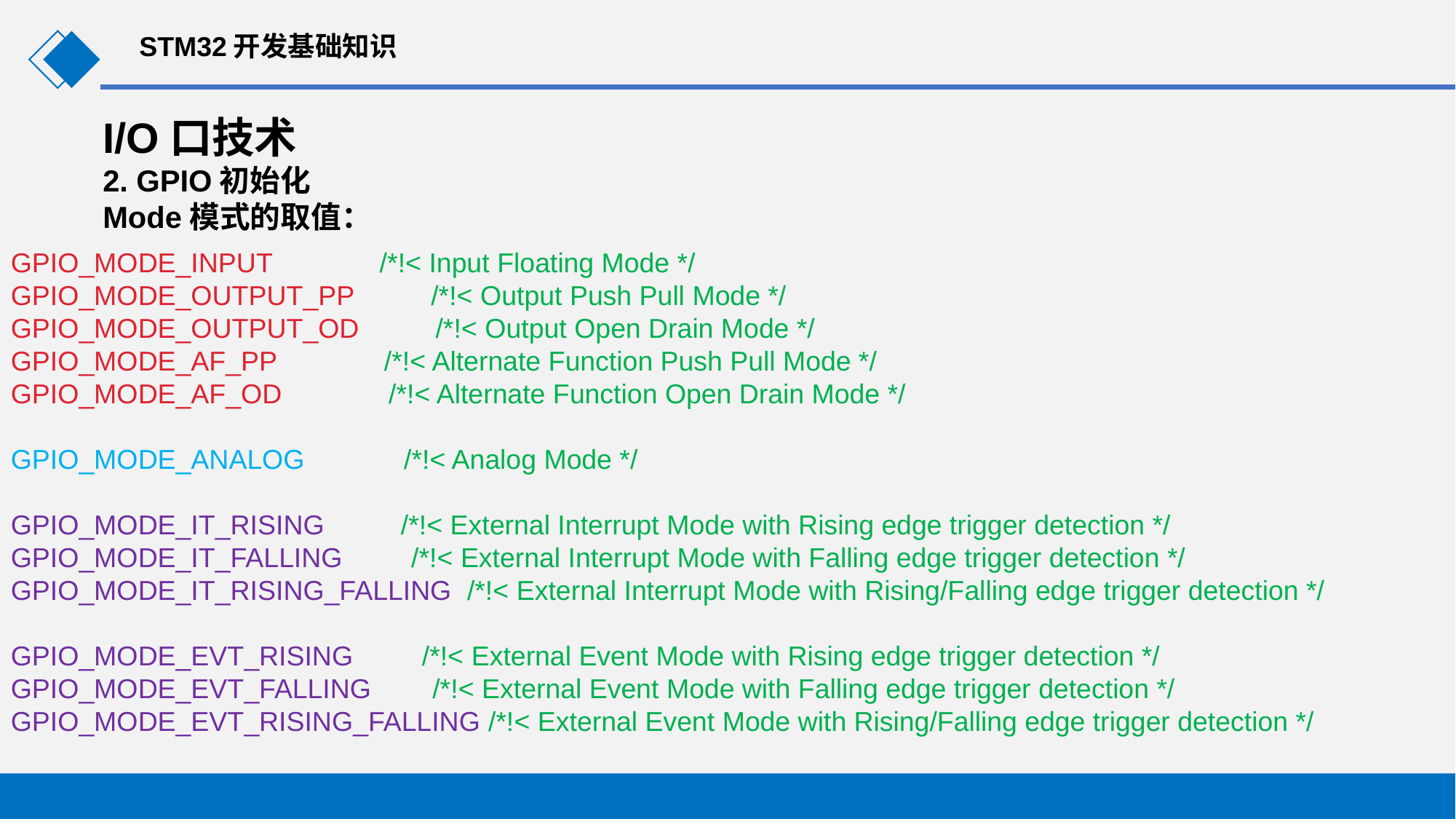

STM32开发基础知识
I/O口技术
2. GPIO初始化
Mode模式的取值：
GPIO_MODE_INPUT              /*!< Input Floating Mode */
GPIO_MODE_OUTPUT_PP          /*!< Output Push Pull Mode */
GPIO_MODE_OUTPUT_OD          /*!< Output Open Drain Mode */
GPIO_MODE_AF_PP              /*!< Alternate Function Push Pull Mode */
GPIO_MODE_AF_OD              /*!< Alternate Function Open Drain Mode */

GPIO_MODE_ANALOG             /*!< Analog Mode */

GPIO_MODE_IT_RISING          /*!< External Interrupt Mode with Rising edge trigger detection */
GPIO_MODE_IT_FALLING         /*!< External Interrupt Mode with Falling edge trigger detection */
GPIO_MODE_IT_RISING_FALLING  /*!< External Interrupt Mode with Rising/Falling edge trigger detection */

GPIO_MODE_EVT_RISING         /*!< External Event Mode with Rising edge trigger detection */
GPIO_MODE_EVT_FALLING        /*!< External Event Mode with Falling edge trigger detection */
GPIO_MODE_EVT_RISING_FALLING /*!< External Event Mode with Rising/Falling edge trigger detection */